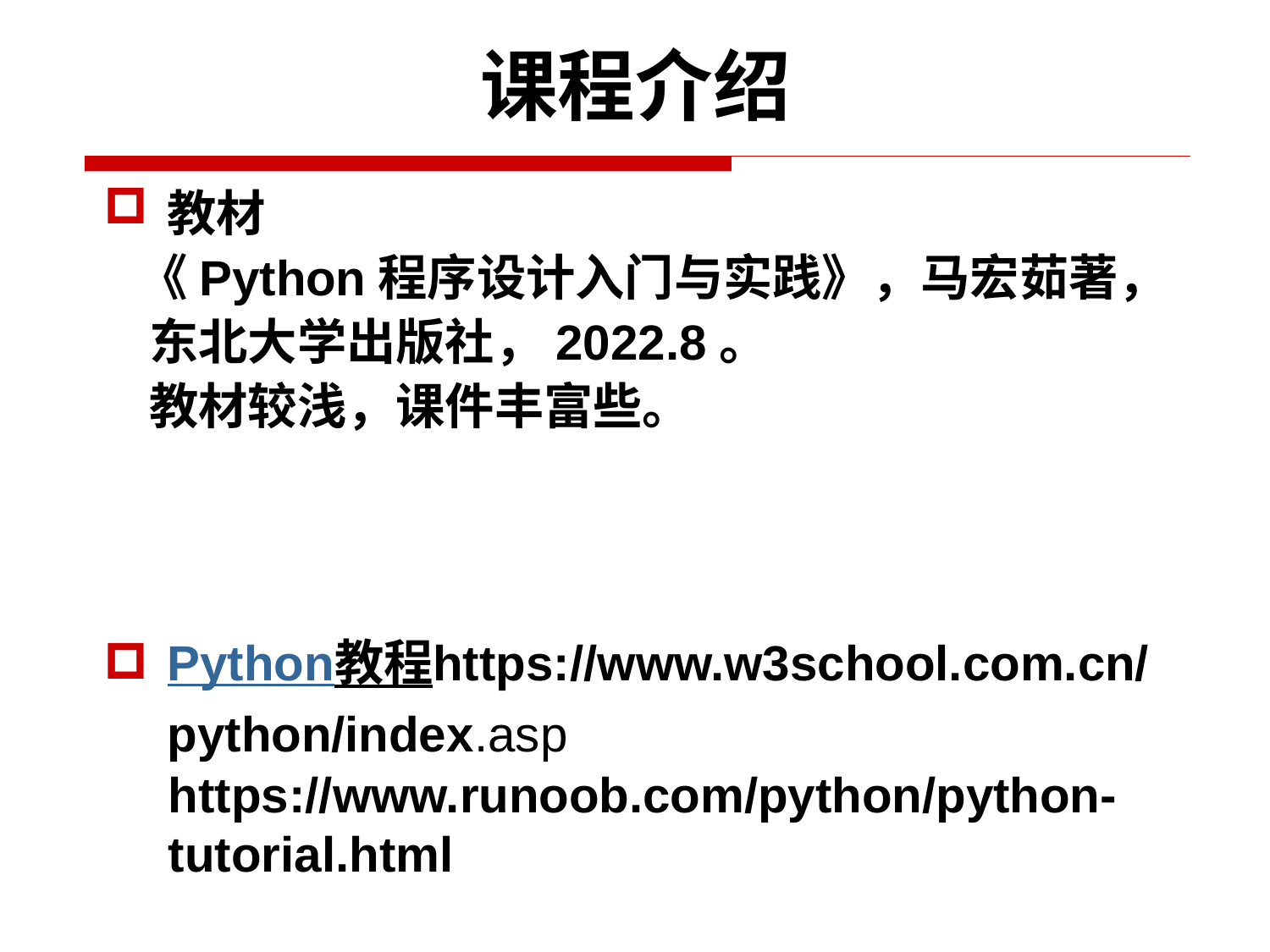

# 课程介绍
教材
  《Python程序设计入门与实践》，马宏茹著，
   东北大学出版社，2022.8。
   教材较浅，课件丰富些。

Python教程https://www.w3school.com.cn/python/index.asp
https://www.runoob.com/python/python-tutorial.html